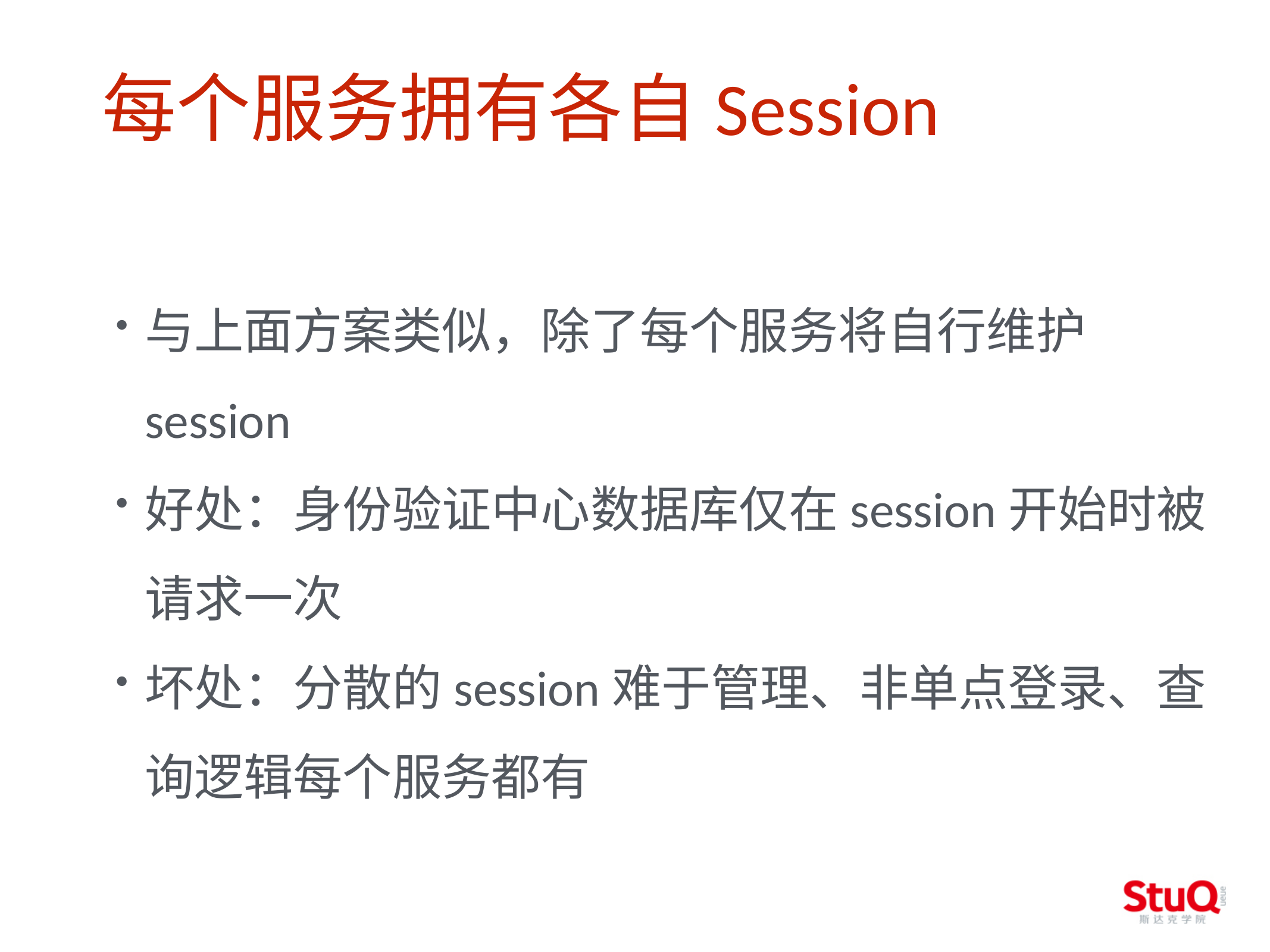

每个服务拥有各自Session
与上面方案类似，除了每个服务将自行维护session
好处：身份验证中心数据库仅在session开始时被请求一次
坏处：分散的session难于管理、非单点登录、查询逻辑每个服务都有